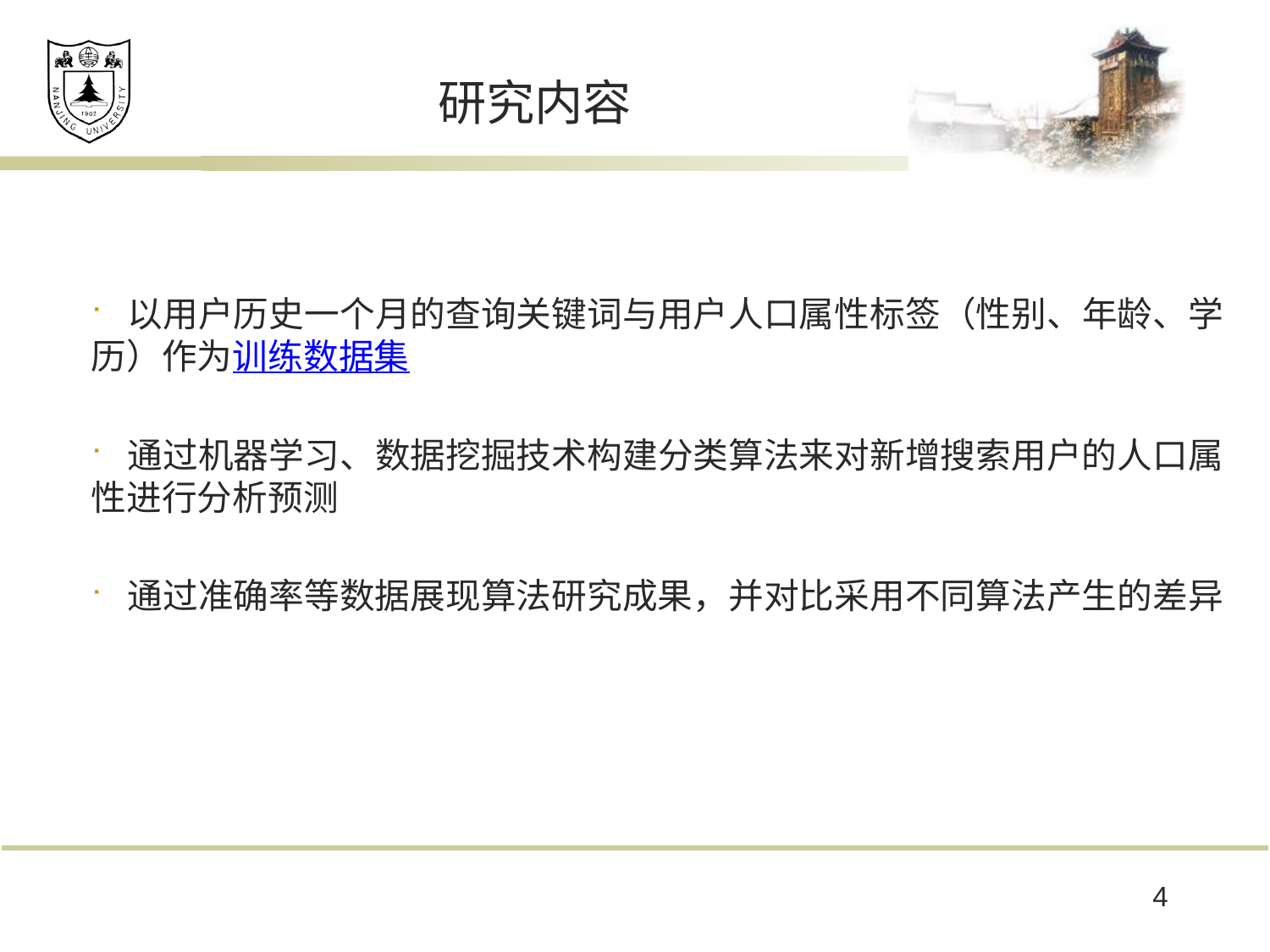

研究内容

  以用户历史一个月的查询关键词与用户人口属性标签（性别、年龄、学历）作为训练数据集

  通过机器学习、数据挖掘技术构建分类算法来对新增搜索用户的人口属性进行分析预测

  通过准确率等数据展现算法研究成果，并对比采用不同算法产生的差异

4